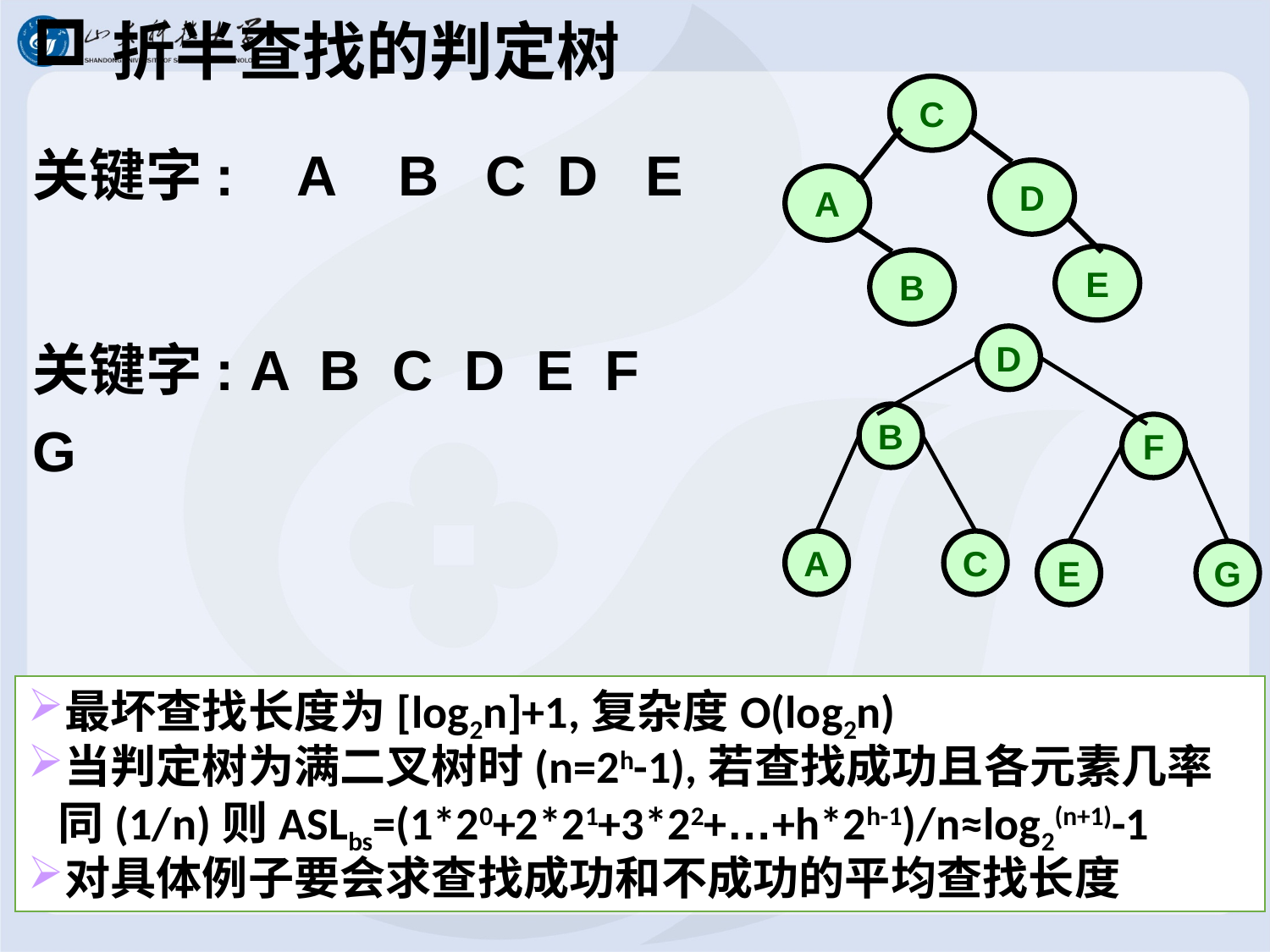

# 折半查找的判定树
C
关键字:    A    B   C  D   E

D
A

E
B
关键字: A  B  C  D  E  F  G
D

B
F

A
C
E
G
最坏查找长度为[log2n]+1,复杂度O(log2n)
当判定树为满二叉树时(n=2h-1),若查找成功且各元素几率同(1/n)则ASLbs=(1*20+2*21+3*22+…+h*2h-1)/n≈log2(n+1)-1
对具体例子要会求查找成功和不成功的平均查找长度